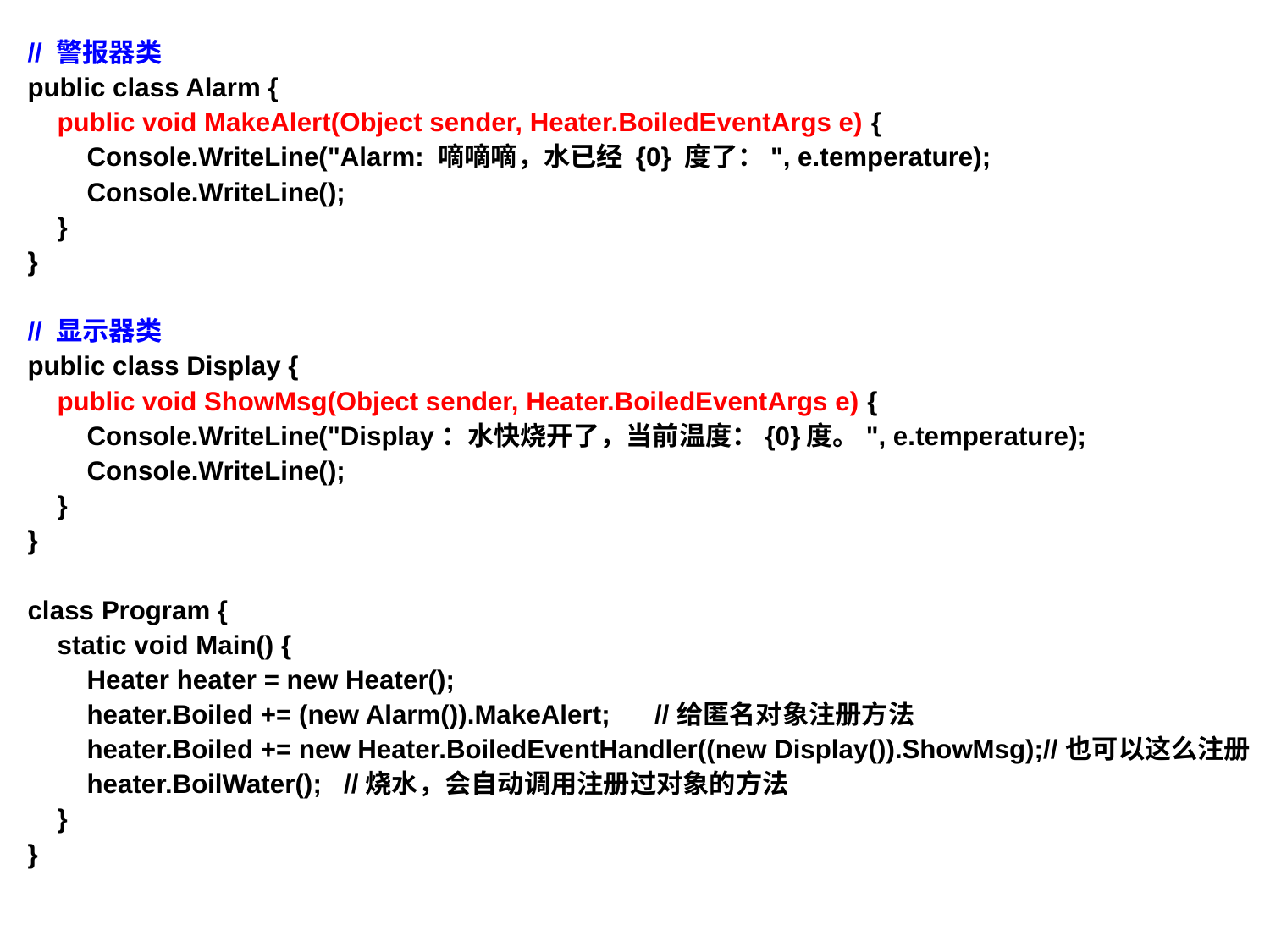

// 警报器类
public class Alarm {
    public void MakeAlert(Object sender, Heater.BoiledEventArgs e) {
        Console.WriteLine("Alarm: 嘀嘀嘀，水已经 {0} 度了：", e.temperature);
        Console.WriteLine();
    }
}

// 显示器类
public class Display {
    public void ShowMsg(Object sender, Heater.BoiledEventArgs e) {
        Console.WriteLine("Display：水快烧开了，当前温度：{0}度。", e.temperature);
        Console.WriteLine();
    }
}

class Program {
    static void Main() {
        Heater heater = new Heater();
        heater.Boiled += (new Alarm()).MakeAlert;      //给匿名对象注册方法
        heater.Boiled += new Heater.BoiledEventHandler((new Display()).ShowMsg);//也可以这么注册
        heater.BoilWater();   //烧水，会自动调用注册过对象的方法
    }
}